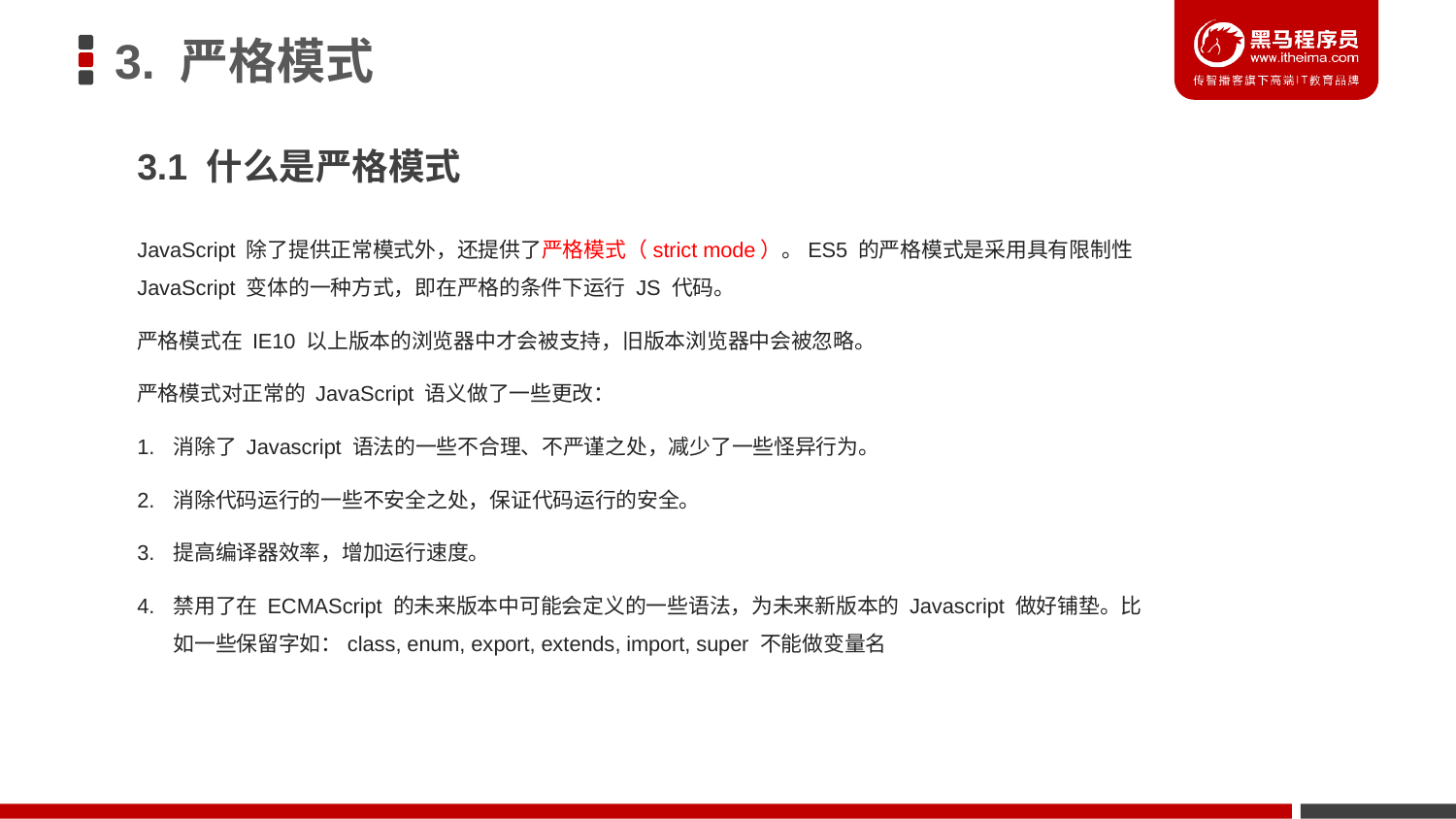

# 3. 严格模式
3.1 什么是严格模式
JavaScript 除了提供正常模式外，还提供了严格模式（strict mode）。ES5 的严格模式是采用具有限制性 JavaScript 变体的一种方式，即在严格的条件下运行 JS 代码。
严格模式在 IE10 以上版本的浏览器中才会被支持，旧版本浏览器中会被忽略。
严格模式对正常的 JavaScript 语义做了一些更改：
消除了 Javascript 语法的一些不合理、不严谨之处，减少了一些怪异行为。
消除代码运行的一些不安全之处，保证代码运行的安全。
提高编译器效率，增加运行速度。
禁用了在 ECMAScript 的未来版本中可能会定义的一些语法，为未来新版本的 Javascript 做好铺垫。比如一些保留字如：class, enum, export, extends, import, super 不能做变量名